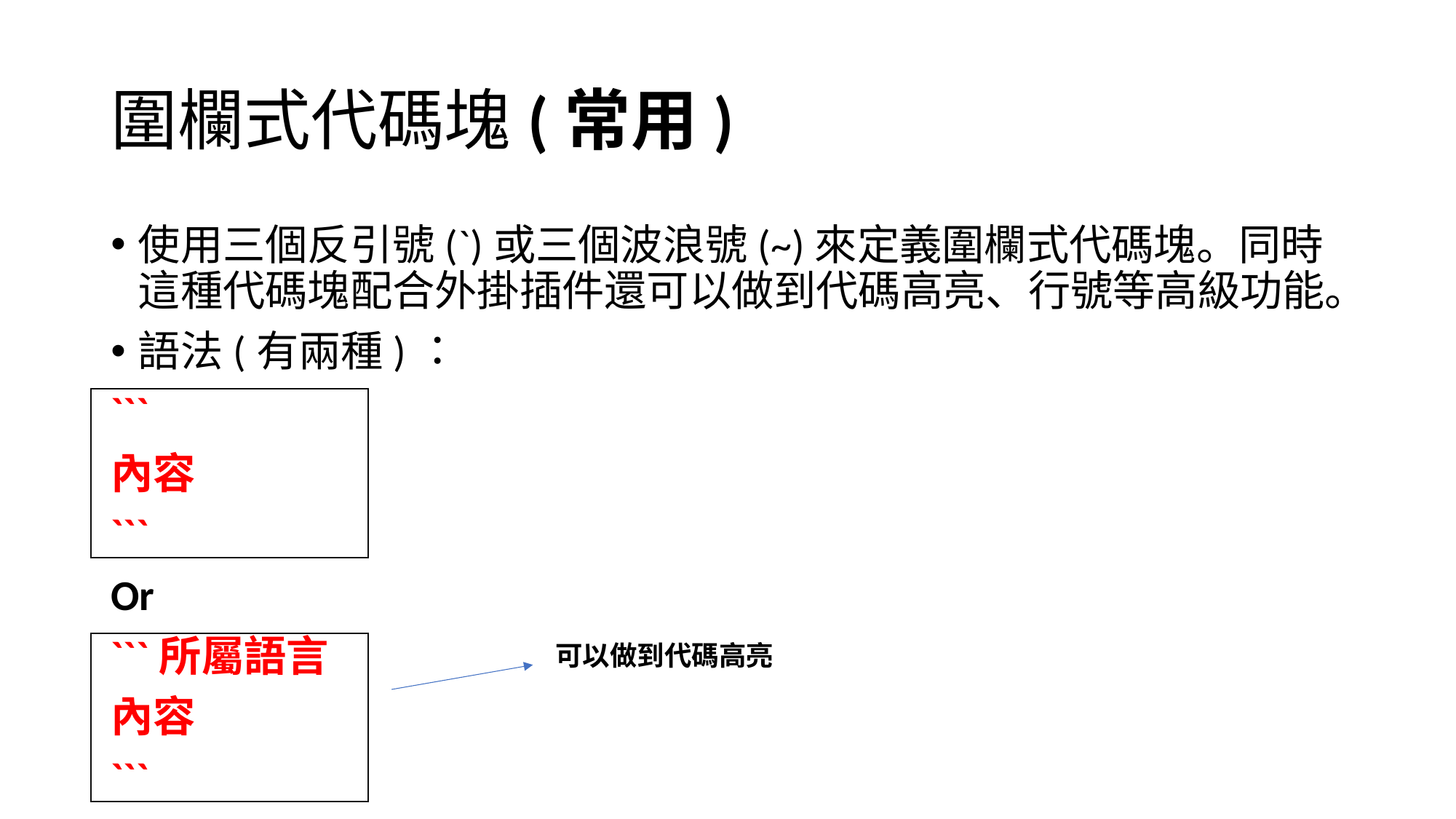

# 圍欄式代碼塊(常用)
使用三個反引號(`)或三個波浪號(~)來定義圍欄式代碼塊。同時這種代碼塊配合外掛插件還可以做到代碼高亮、行號等高級功能。
語法(有兩種)：
```
內容
```
Or
```所屬語言
內容
```

可以做到代碼高亮